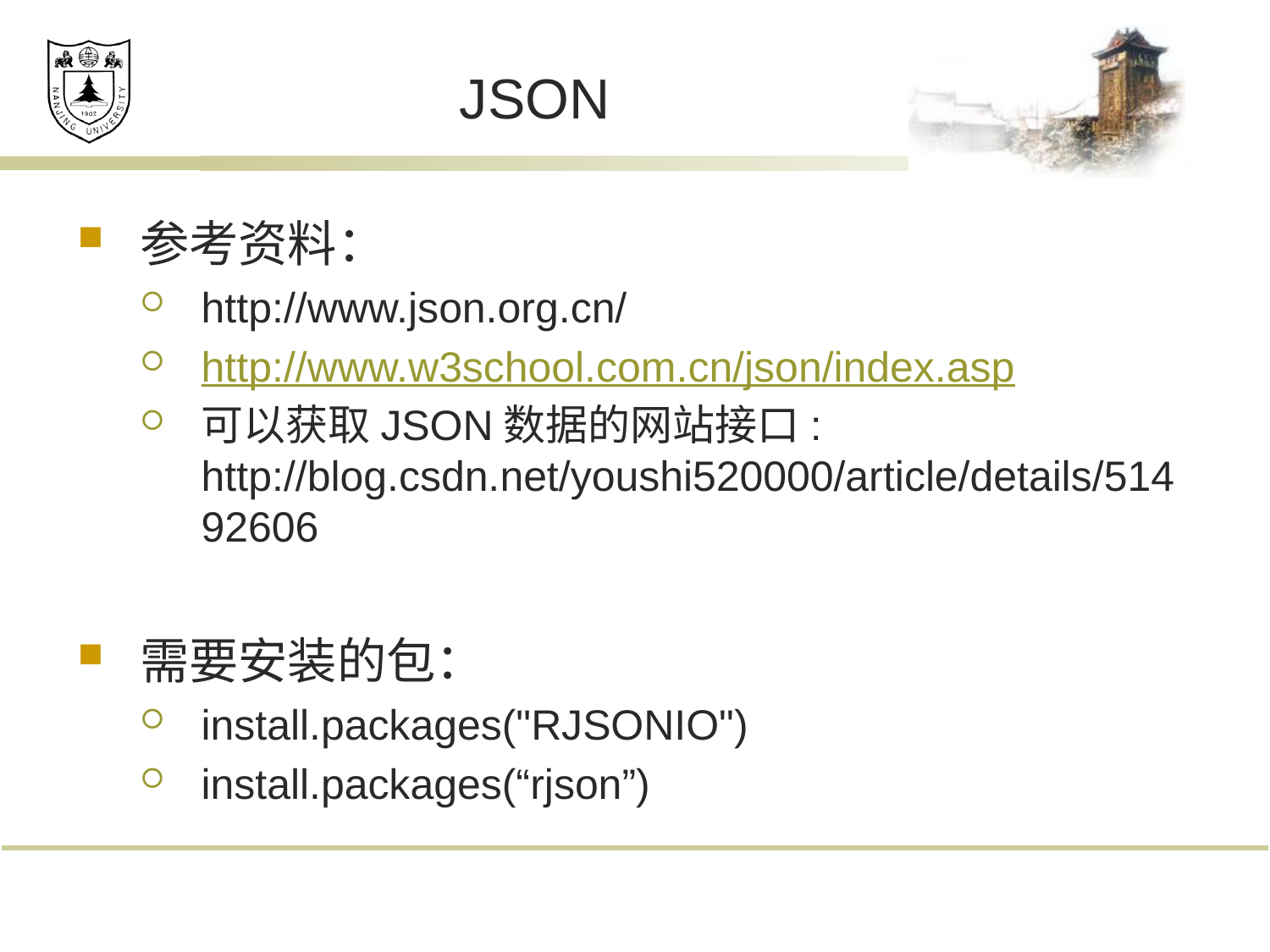

# JSON
参考资料：
http://www.json.org.cn/
http://www.w3school.com.cn/json/index.asp
可以获取JSON数据的网站接口: http://blog.csdn.net/youshi520000/article/details/51492606

需要安装的包：
install.packages("RJSONIO")
install.packages(“rjson”)